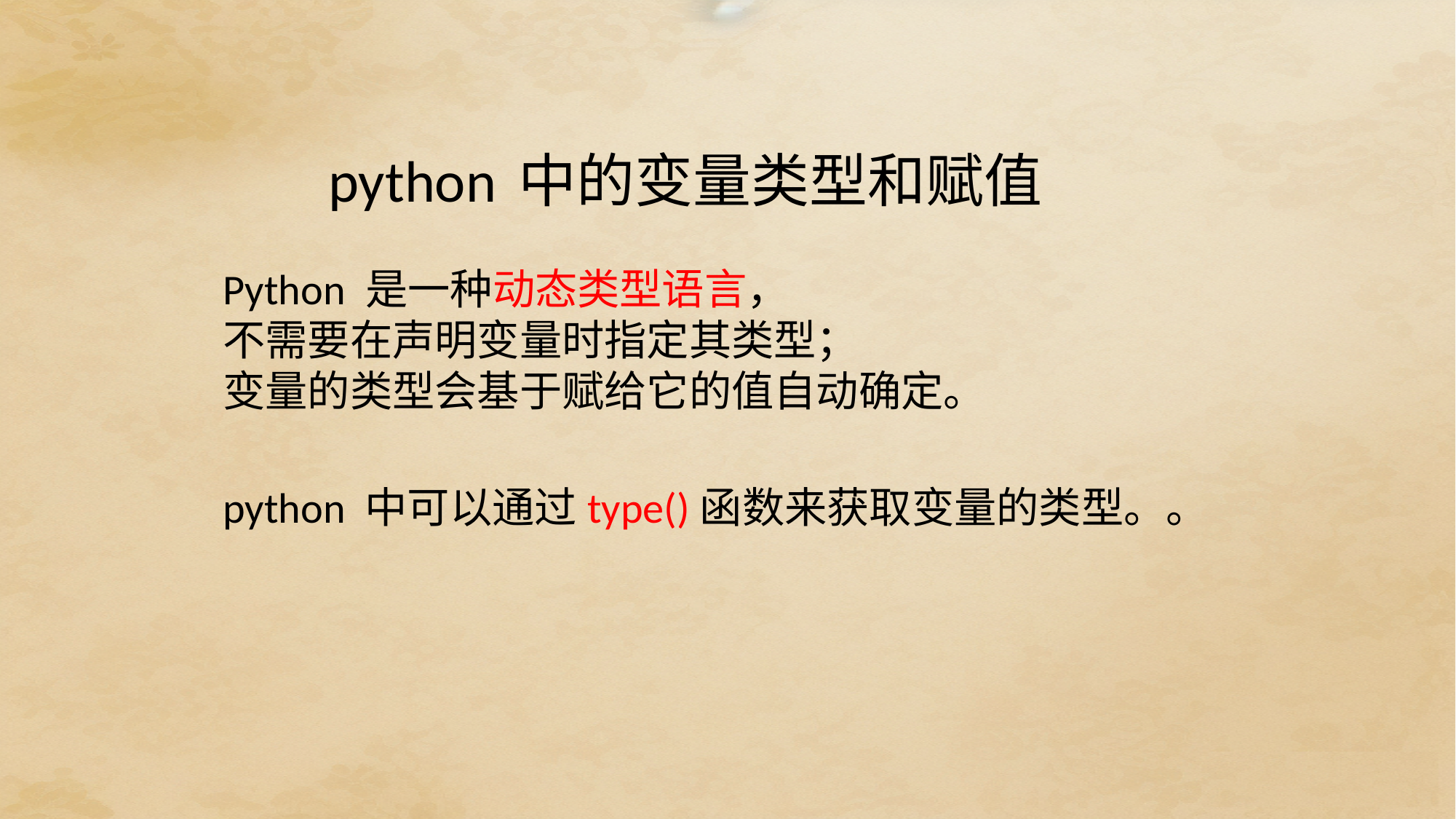

# python 中的变量类型和赋值
Python 是一种动态类型语言，
不需要在声明变量时指定其类型；
变量的类型会基于赋给它的值自动确定。

python 中可以通过type()函数来获取变量的类型。。